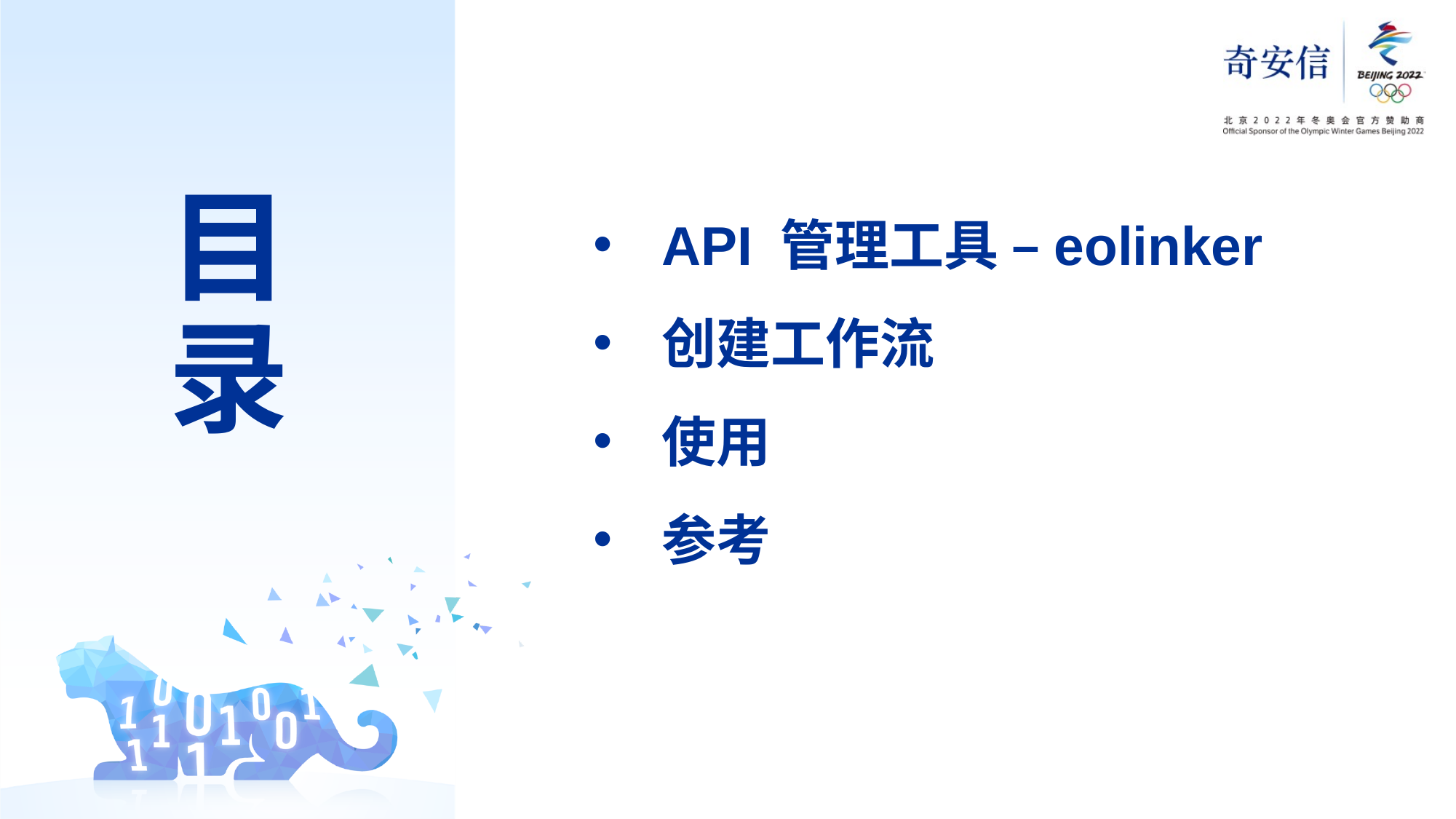

API 管理工具 –eolinker
创建工作流
使用
参考
目录